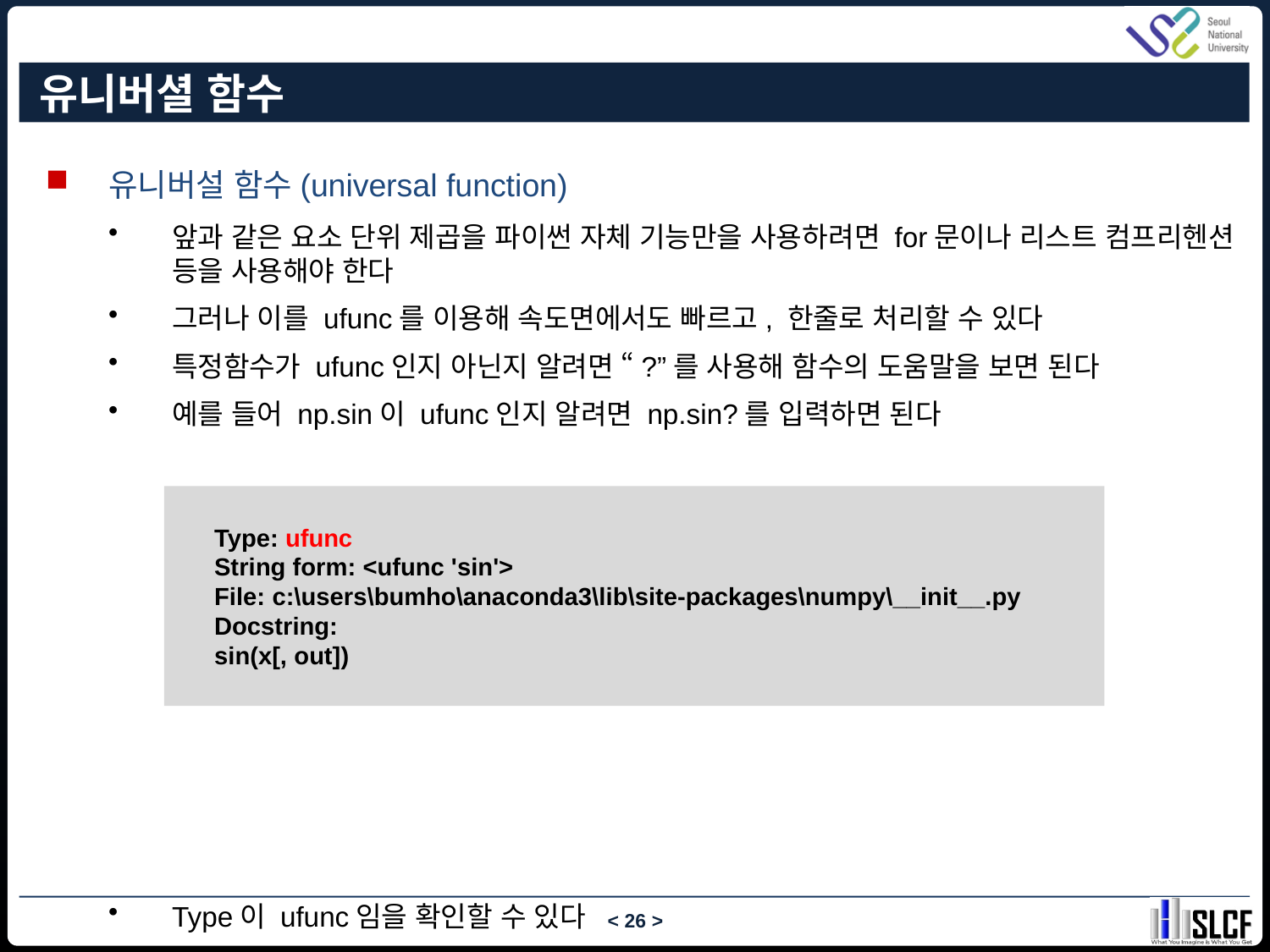

# 유니버셜 함수
유니버설 함수(universal function)
앞과 같은 요소 단위 제곱을 파이썬 자체 기능만을 사용하려면 for문이나 리스트 컴프리헨션 등을 사용해야 한다
그러나 이를 ufunc를 이용해 속도면에서도 빠르고, 한줄로 처리할 수 있다
특정함수가 ufunc인지 아닌지 알려면 “?”를 사용해 함수의 도움말을 보면 된다
예를 들어 np.sin이 ufunc인지 알려면 np.sin?를 입력하면 된다

Type이 ufunc임을 확인할 수 있다

Type: ufunc
String form: <ufunc 'sin'>
File: c:\users\bumho\anaconda3\lib\site-packages\numpy\__init__.py
Docstring:
sin(x[, out])